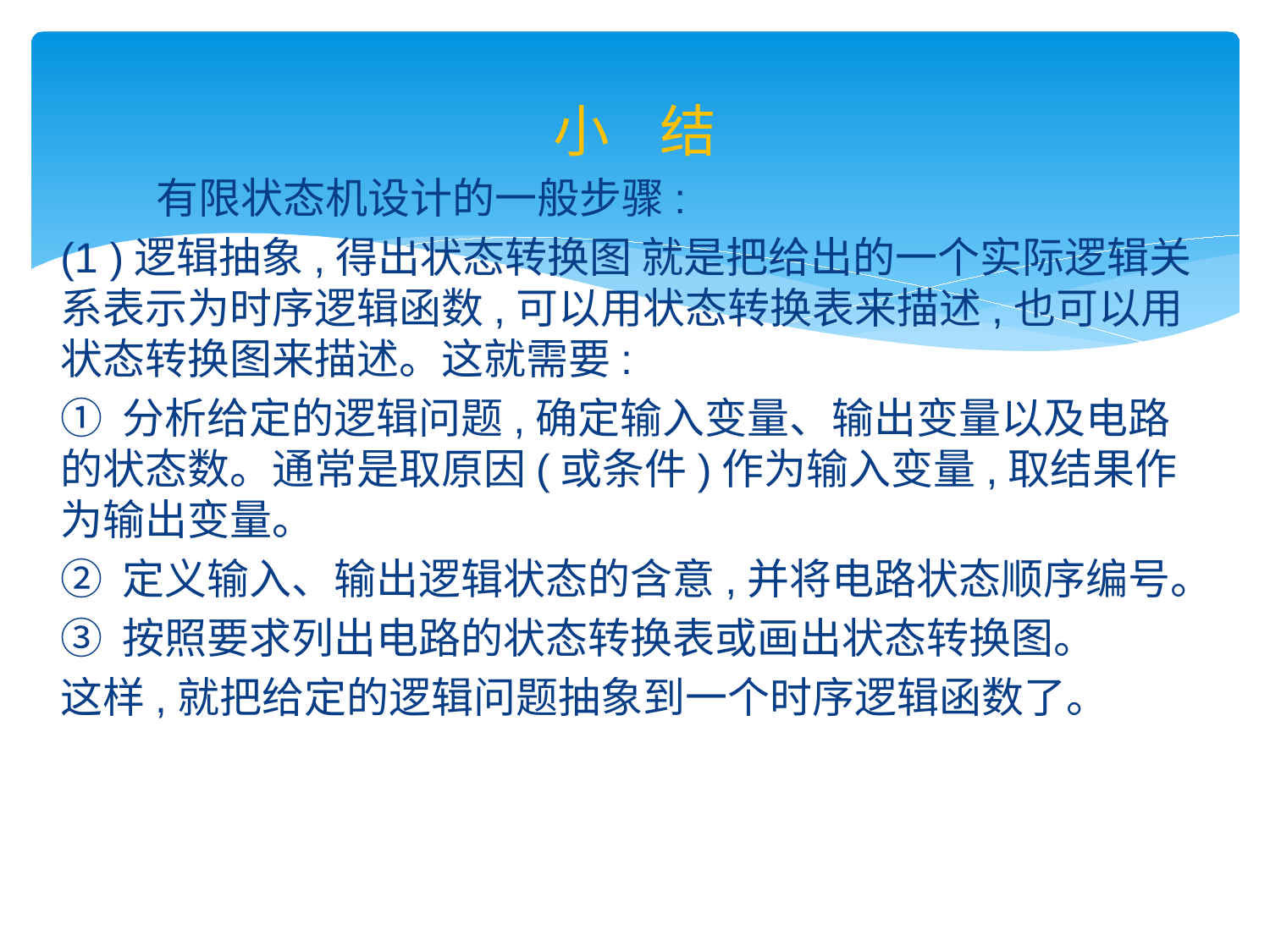

小    结
         有限状态机设计的一般步骤:
(1 )逻辑抽象,得出状态转换图 就是把给出的一个实际逻辑关系表示为时序逻辑函数,可以用状态转换表来描述,也可以用状态转换图来描述。这就需要:
① 分析给定的逻辑问题,确定输入变量、输出变量以及电路的状态数。通常是取原因(或条件)作为输入变量,取结果作为输出变量。
② 定义输入、输出逻辑状态的含意,并将电路状态顺序编号。
③ 按照要求列出电路的状态转换表或画出状态转换图。
这样,就把给定的逻辑问题抽象到一个时序逻辑函数了。